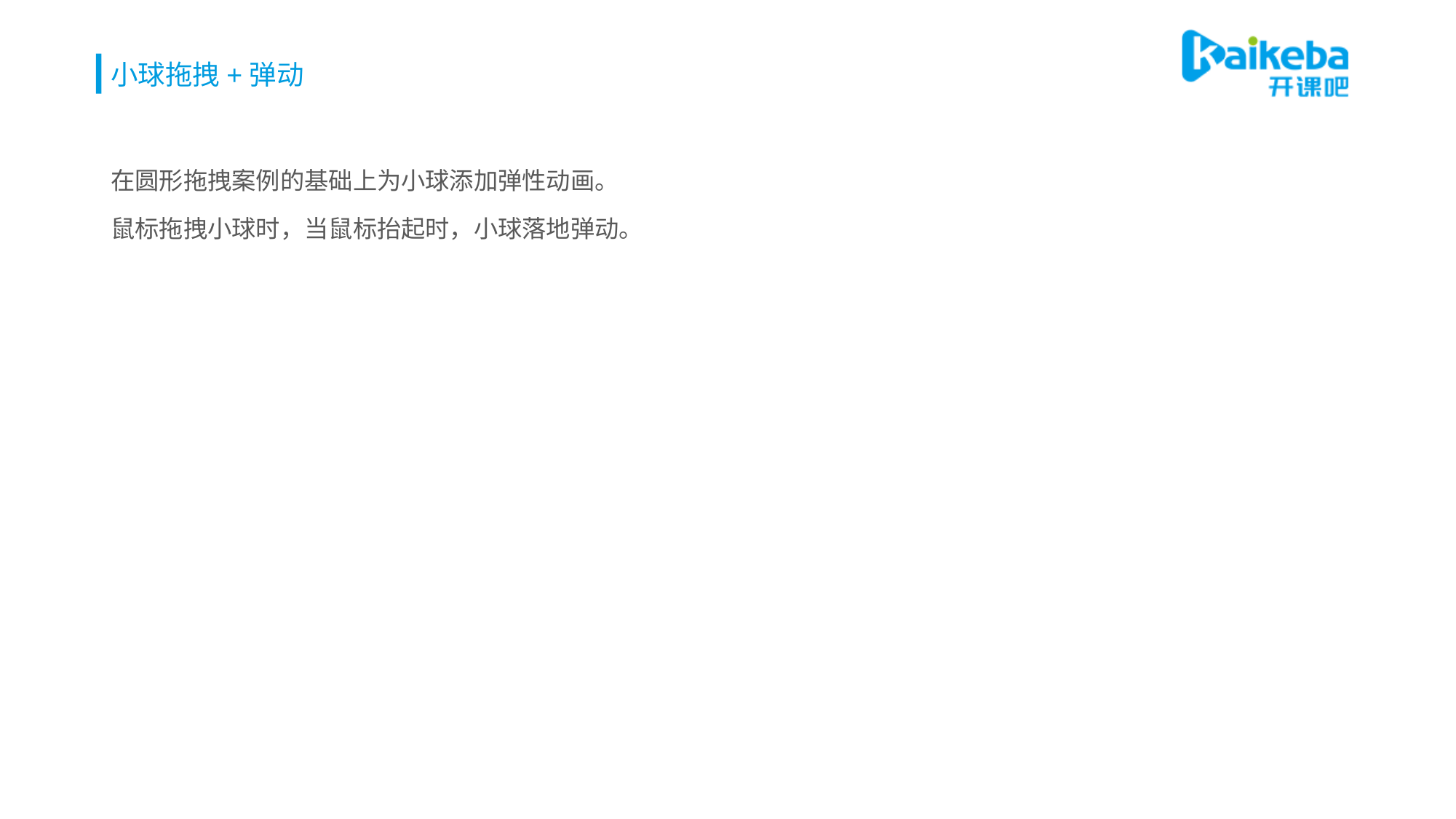

# 小球拖拽+弹动
在圆形拖拽案例的基础上为小球添加弹性动画。
鼠标拖拽小球时，当鼠标抬起时，小球落地弹动。